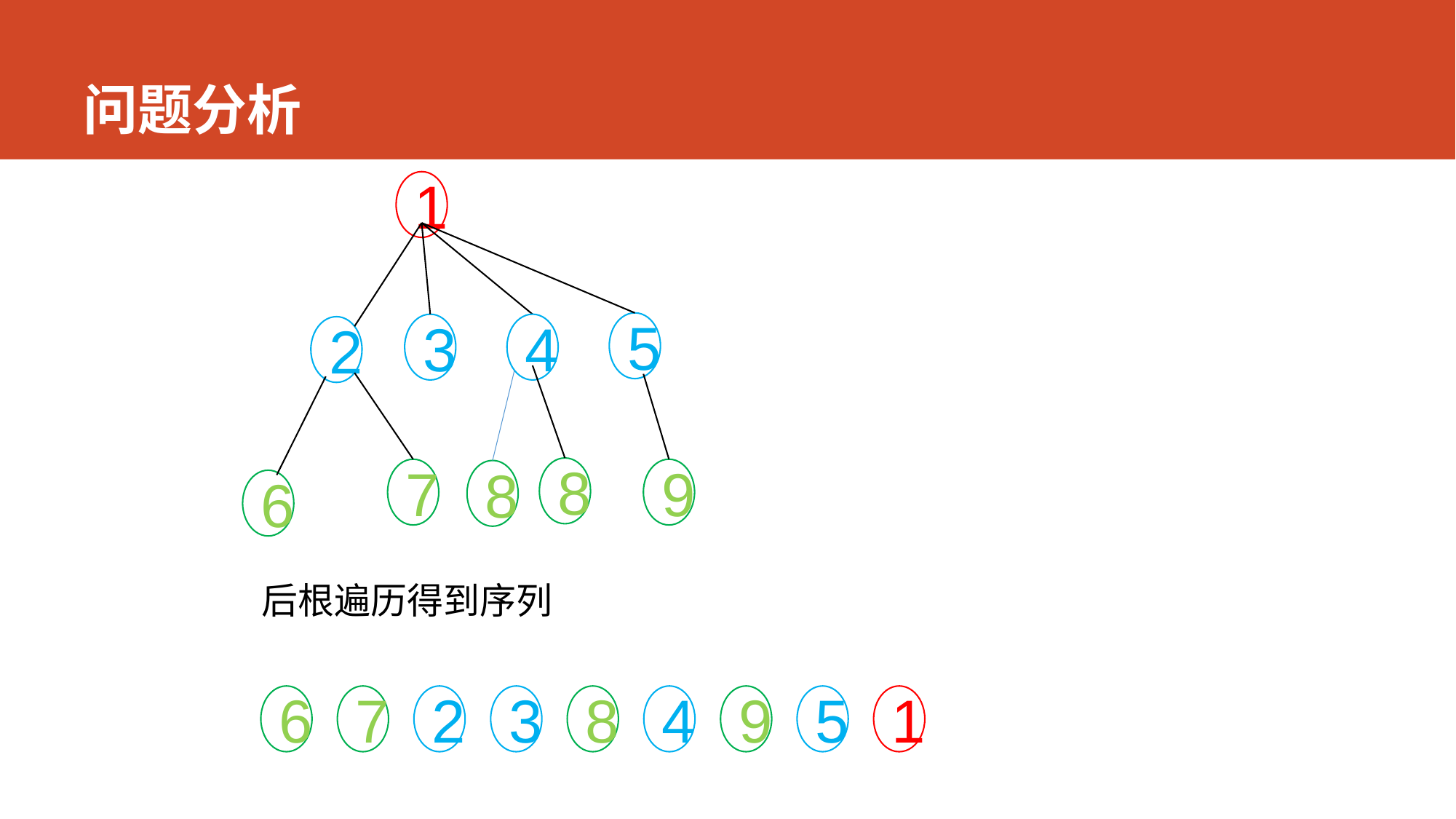

# 问题分析
1
5
3
4
2
8
7
9
8
6
后根遍历得到序列
6
7
2
3
8
4
9
5
1